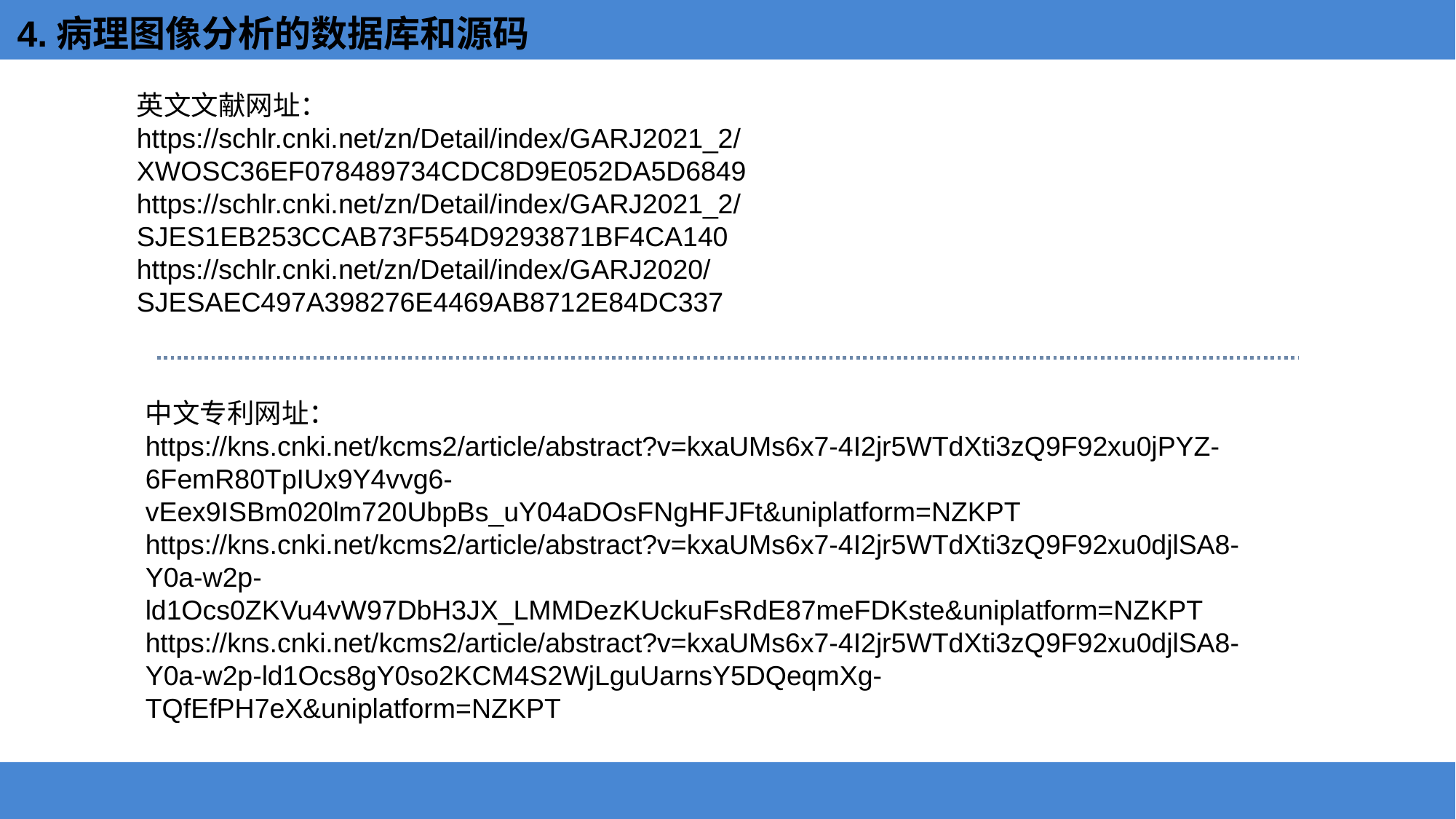

4.病理图像分析的数据库和源码
英文文献网址：
https://schlr.cnki.net/zn/Detail/index/GARJ2021_2/XWOSC36EF078489734CDC8D9E052DA5D6849
https://schlr.cnki.net/zn/Detail/index/GARJ2021_2/SJES1EB253CCAB73F554D9293871BF4CA140
https://schlr.cnki.net/zn/Detail/index/GARJ2020/SJESAEC497A398276E4469AB8712E84DC337
中文专利网址：
https://kns.cnki.net/kcms2/article/abstract?v=kxaUMs6x7-4I2jr5WTdXti3zQ9F92xu0jPYZ-6FemR80TpIUx9Y4vvg6-vEex9ISBm020lm720UbpBs_uY04aDOsFNgHFJFt&uniplatform=NZKPT
https://kns.cnki.net/kcms2/article/abstract?v=kxaUMs6x7-4I2jr5WTdXti3zQ9F92xu0djlSA8-Y0a-w2p-ld1Ocs0ZKVu4vW97DbH3JX_LMMDezKUckuFsRdE87meFDKste&uniplatform=NZKPT
https://kns.cnki.net/kcms2/article/abstract?v=kxaUMs6x7-4I2jr5WTdXti3zQ9F92xu0djlSA8-Y0a-w2p-ld1Ocs8gY0so2KCM4S2WjLguUarnsY5DQeqmXg-TQfEfPH7eX&uniplatform=NZKPT